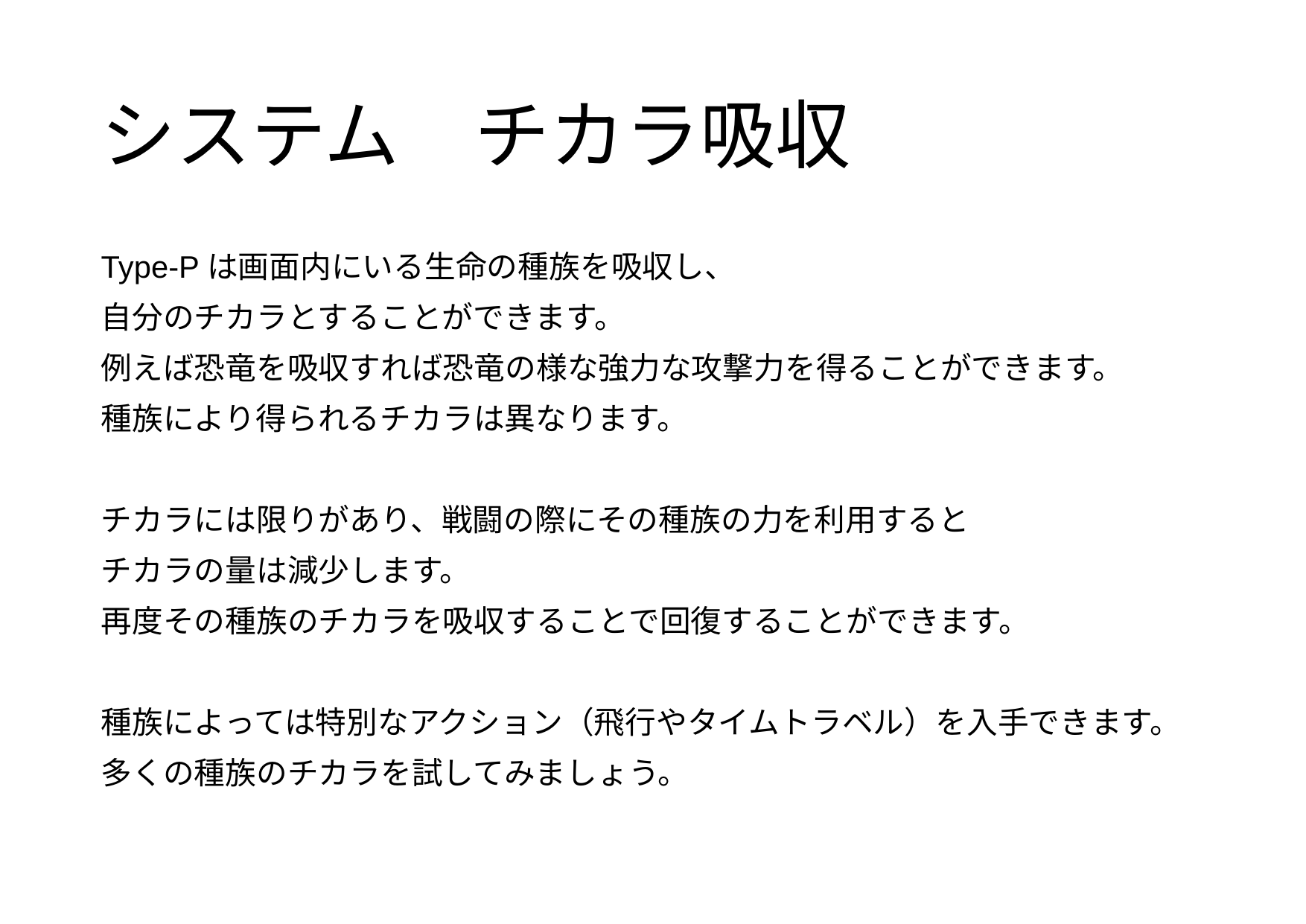

# システム　チカラ吸収
Type-Pは画面内にいる生命の種族を吸収し、
自分のチカラとすることができます。
例えば恐竜を吸収すれば恐竜の様な強力な攻撃力を得ることができます。
種族により得られるチカラは異なります。

チカラには限りがあり、戦闘の際にその種族の力を利用すると
チカラの量は減少します。
再度その種族のチカラを吸収することで回復することができます。

種族によっては特別なアクション（飛行やタイムトラベル）を入手できます。
多くの種族のチカラを試してみましょう。